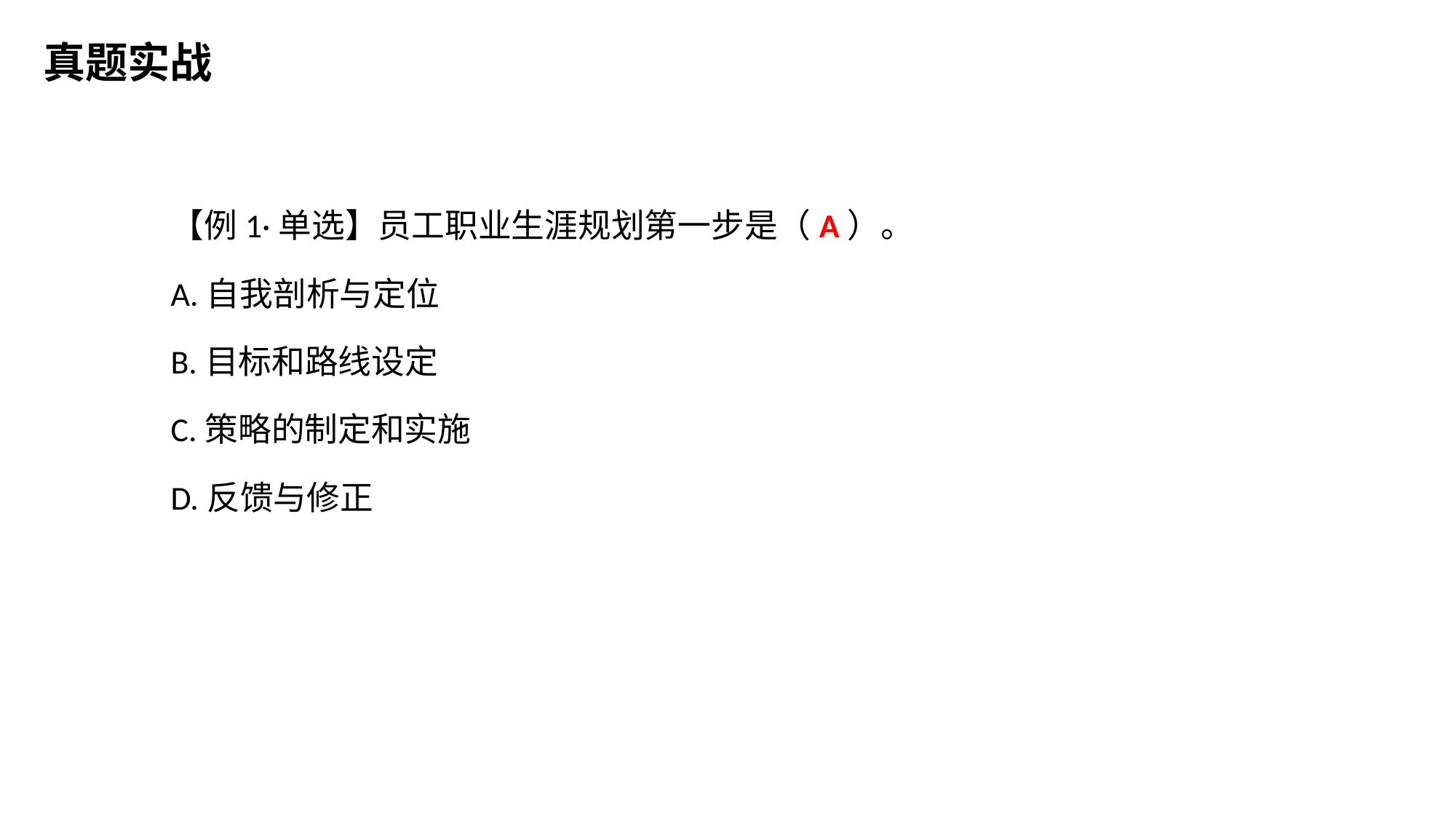

真题实战
【例1·单选】员工职业生涯规划第一步是（A）。
A.自我剖析与定位
B.目标和路线设定
C.策略的制定和实施
D.反馈与修正